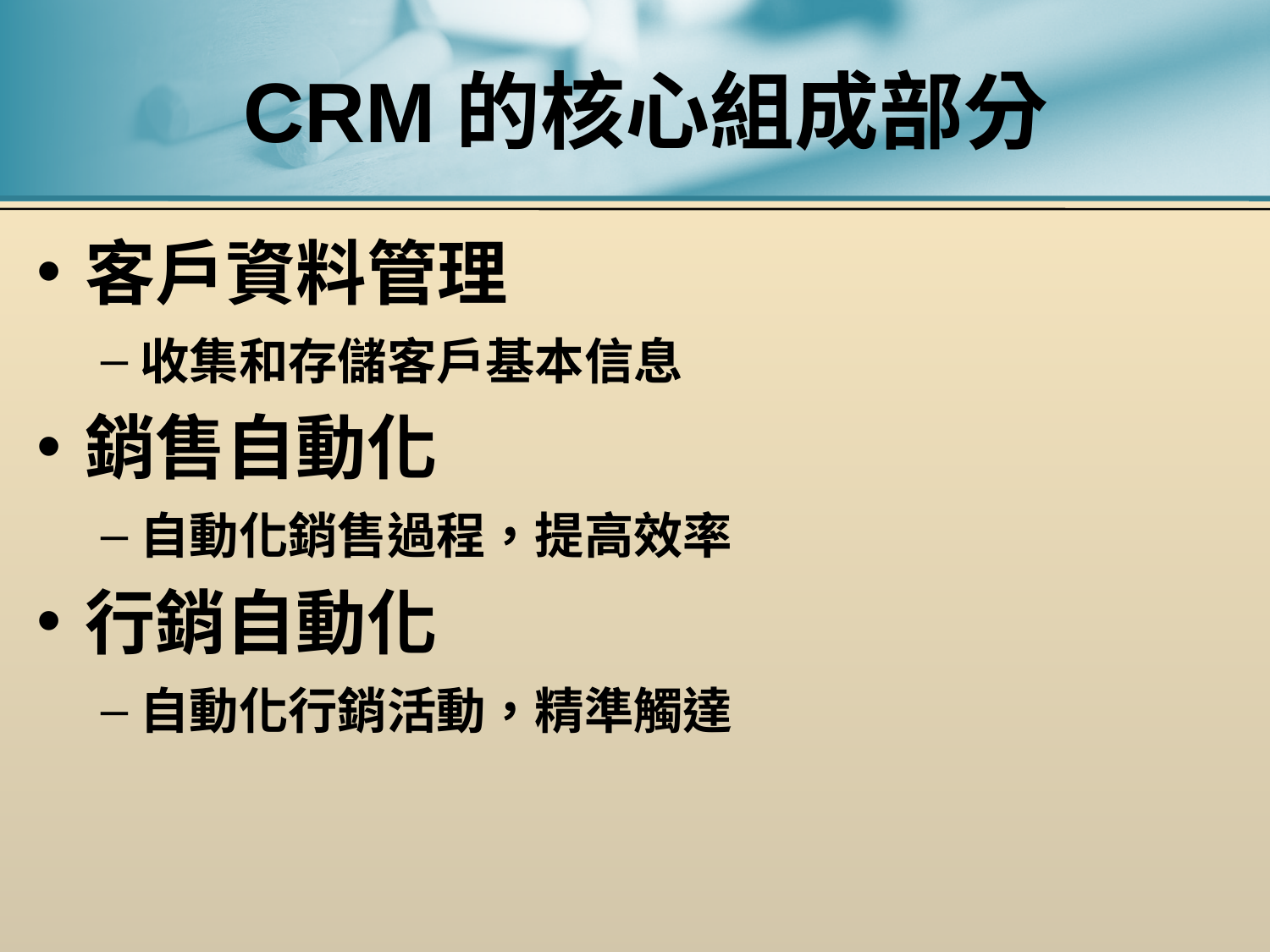

# CRM的核心組成部分
客戶資料管理
收集和存儲客戶基本信息
銷售自動化
自動化銷售過程，提高效率
行銷自動化
自動化行銷活動，精準觸達